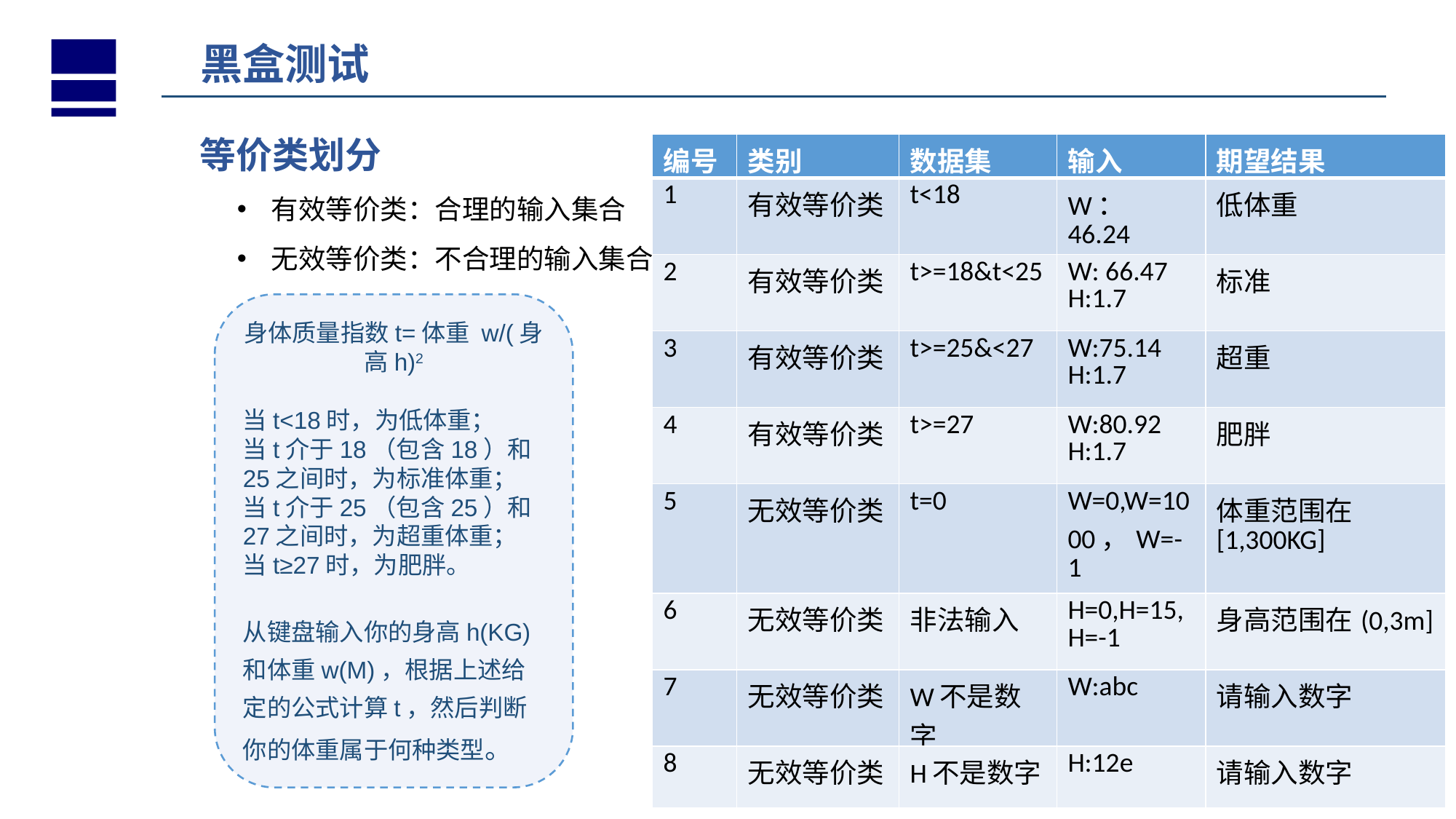

黑盒测试
主要用于测试的后期
 等价类划分
有效等价类：合理的输入集合
无效等价类：不合理的输入集合

| 编号 | 类别 | 数据集 | 输入 | 期望结果 |
| --- | --- | --- | --- | --- |
| 1 | 有效等价类 | t<18 | W：46.24 H：1.7 | 低体重 |
| 2 | 有效等价类 | t>=18&t<25 | W: 66.47 H:1.7 | 标准 |
| 3 | 有效等价类 | t>=25&<27 | W:75.14 H:1.7 | 超重 |
| 4 | 有效等价类 | t>=27 | W:80.92 H:1.7 | 肥胖 |
| 5 | 无效等价类 | t=0 | W=0,W=1000，W=-1 | 体重范围在[1,300KG] |
| 6 | 无效等价类 | 非法输入 | H=0,H=15,H=-1 | 身高范围在(0,3m] |
| 7 | 无效等价类 | W不是数字 | W:abc | 请输入数字 |
| 8 | 无效等价类 | H不是数字 | H:12e | 请输入数字 |
身体质量指数t=体重 w/(身高h)2

当t<18时，为低体重；
当t介于18（包含18）和25之间时，为标准体重；
当t介于25（包含25）和27之间时，为超重体重；
当t≥27时，为肥胖。

从键盘输入你的身高h(KG)和体重w(M)，根据上述给定的公式计算t，然后判断你的体重属于何种类型。